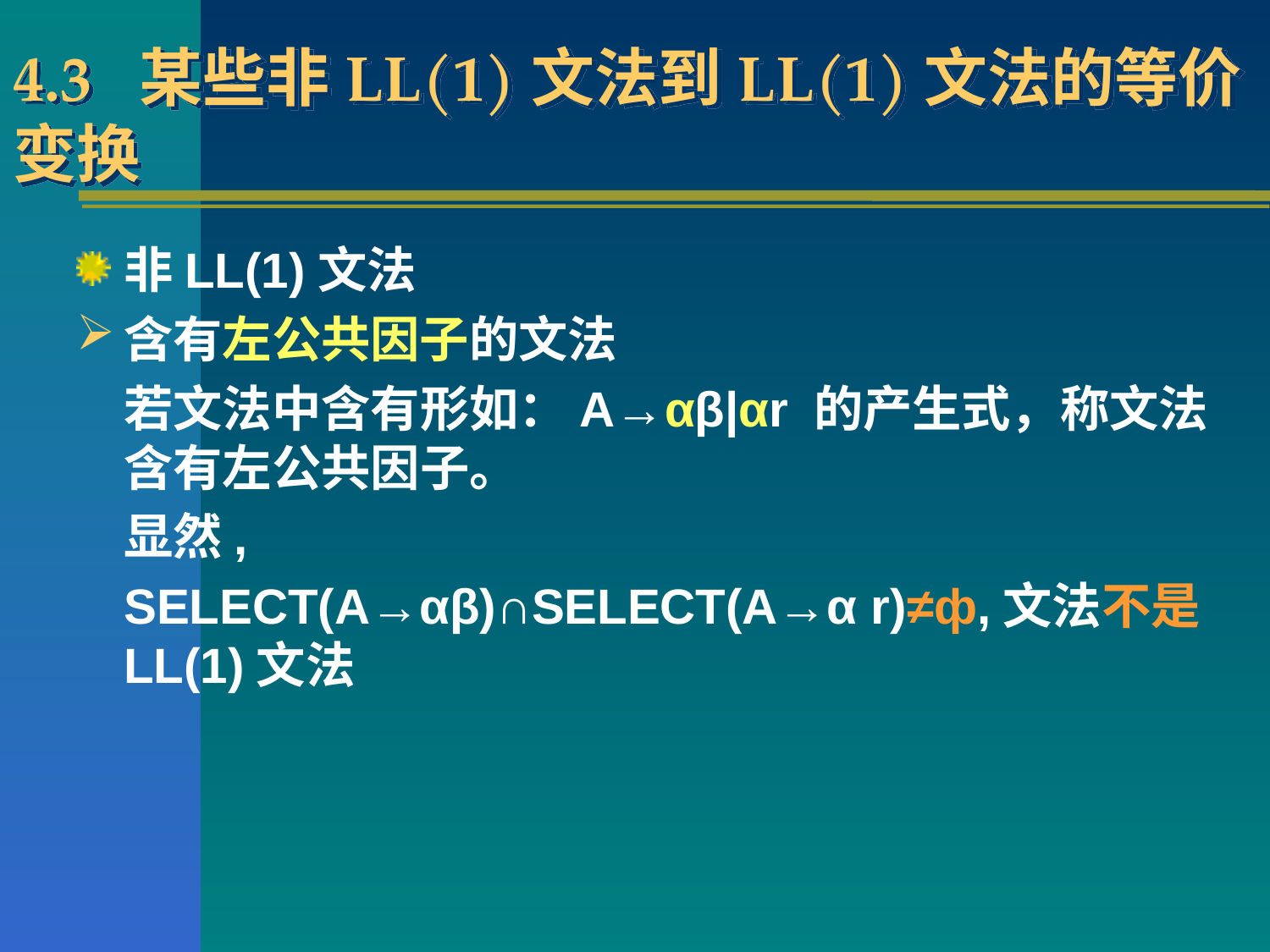

# 4.3  某些非LL(1)文法到LL(1)文法的等价变换
非LL(1)文法
含有左公共因子的文法
	若文法中含有形如：A→αβ|αr 的产生式，称文法含有左公共因子。
	显然,
	SELECT(A→αβ)∩SELECT(A→α r)≠ф,文法不是LL(1)文法